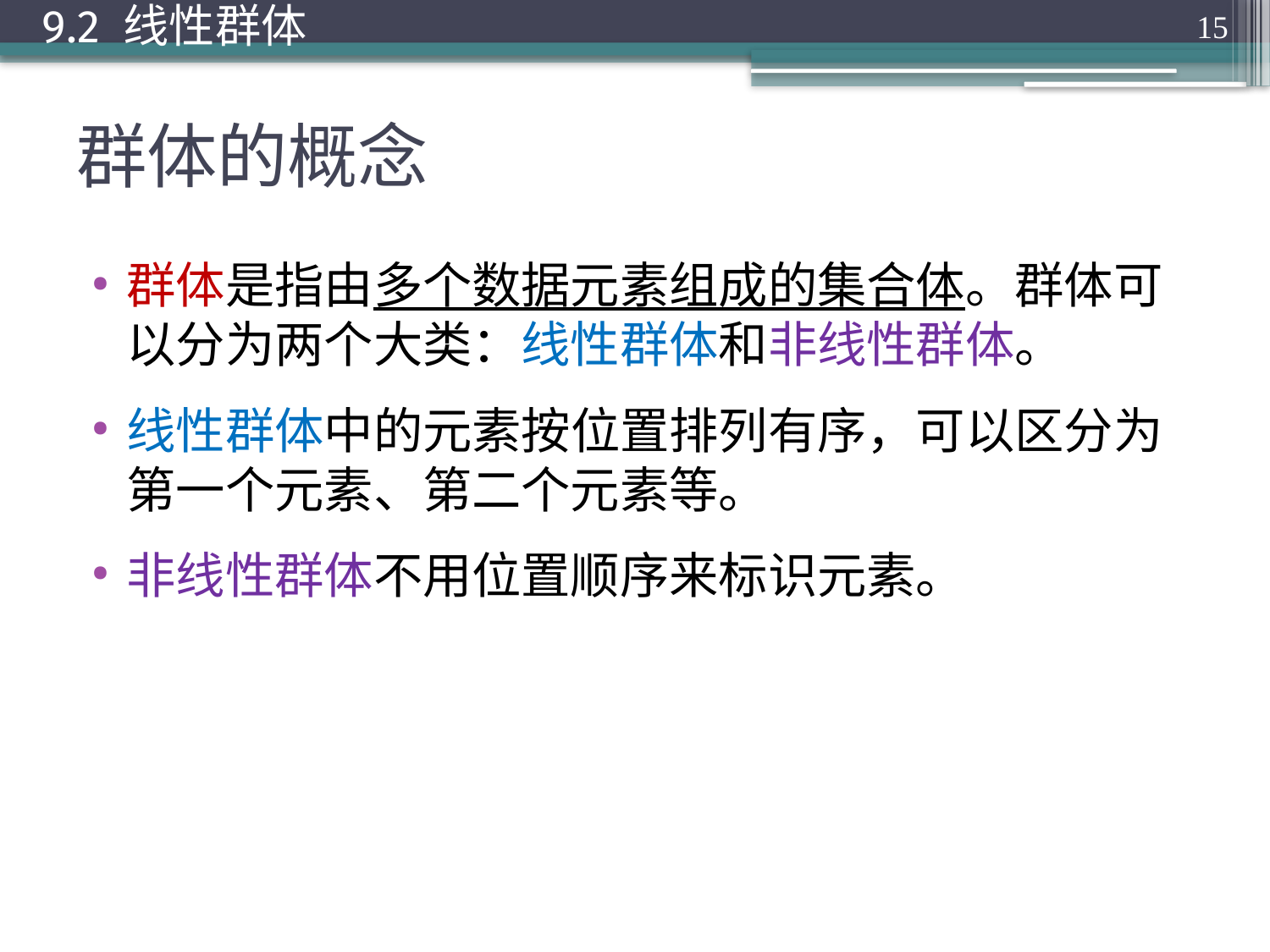

9.2 线性群体
15
# 群体的概念
群体是指由多个数据元素组成的集合体。群体可以分为两个大类：线性群体和非线性群体。
线性群体中的元素按位置排列有序，可以区分为第一个元素、第二个元素等。
非线性群体不用位置顺序来标识元素。